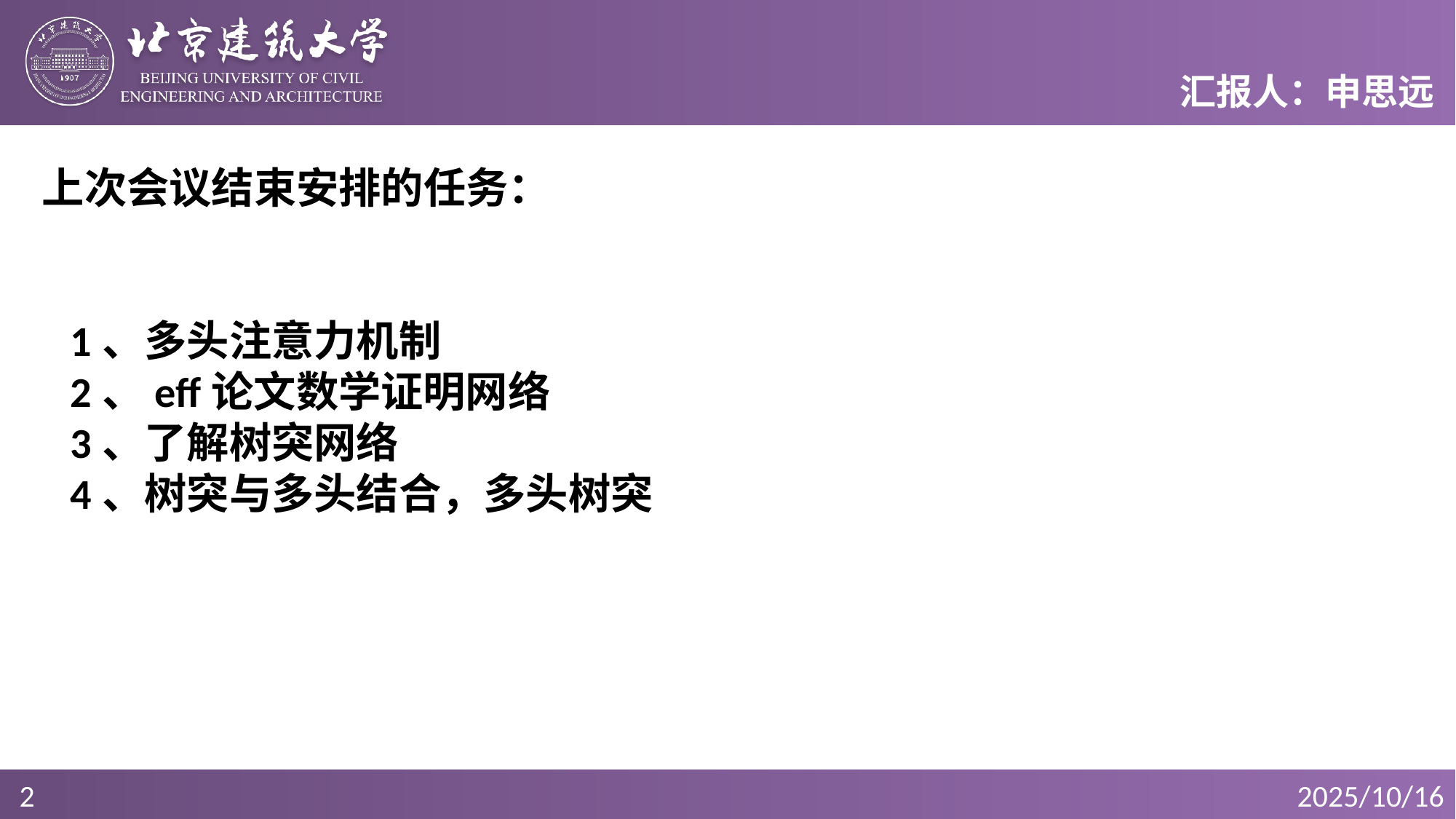

上次会议结束安排的任务：
1、多头注意力机制
2、eff论文数学证明网络
3、了解树突网络
4、树突与多头结合，多头树突